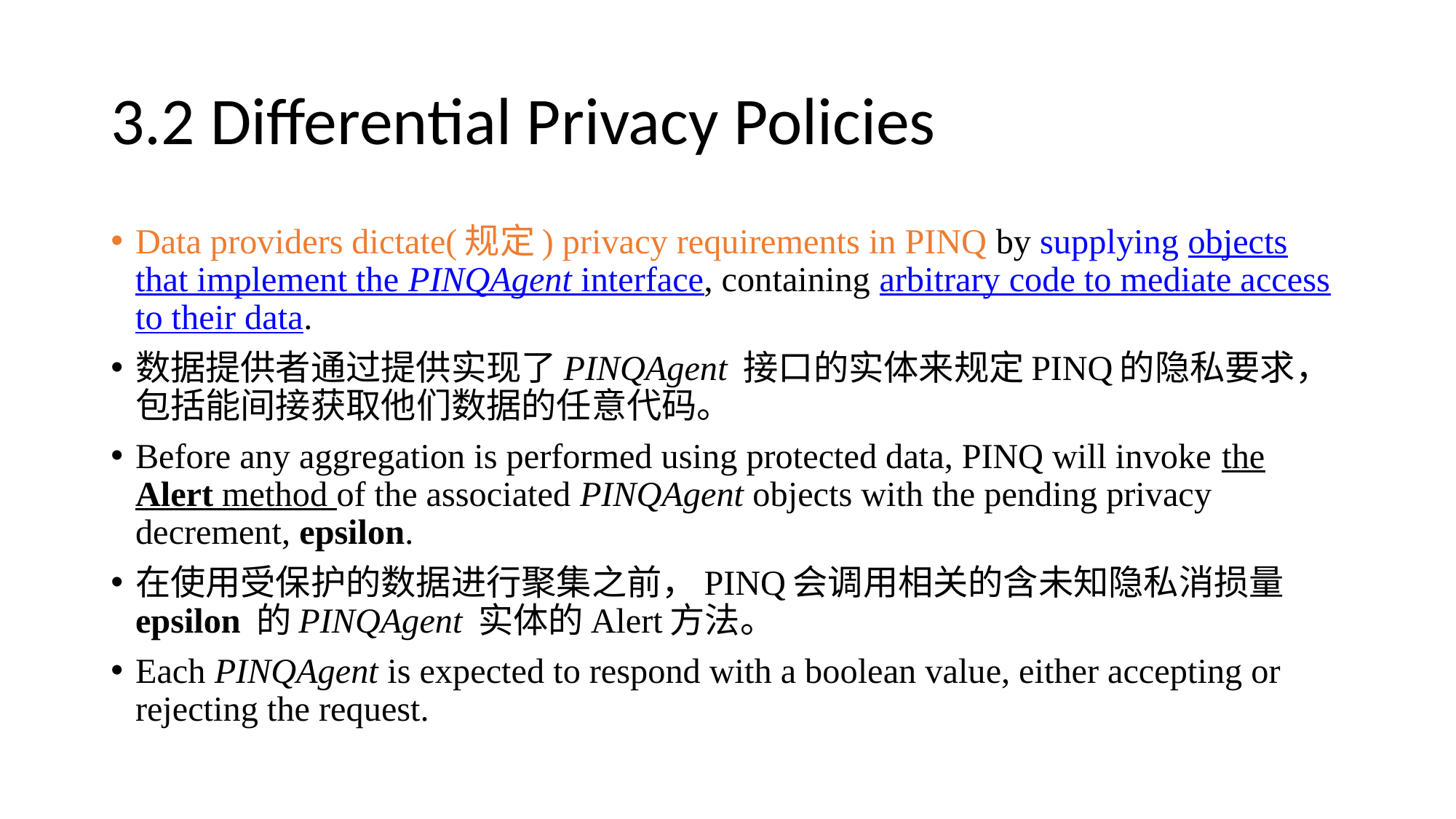

# 3.2 Differential Privacy Policies
Data providers dictate(规定) privacy requirements in PINQ by supplying objects that implement the PINQAgent interface, containing arbitrary code to mediate access to their data.
数据提供者通过提供实现了PINQAgent 接口的实体来规定PINQ的隐私要求，包括能间接获取他们数据的任意代码。
Before any aggregation is performed using protected data, PINQ will invoke the Alert method of the associated PINQAgent objects with the pending privacy decrement, epsilon.
在使用受保护的数据进行聚集之前，PINQ会调用相关的含未知隐私消损量epsilon 的PINQAgent 实体的Alert方法。
Each PINQAgent is expected to respond with a boolean value, either accepting or rejecting the request.